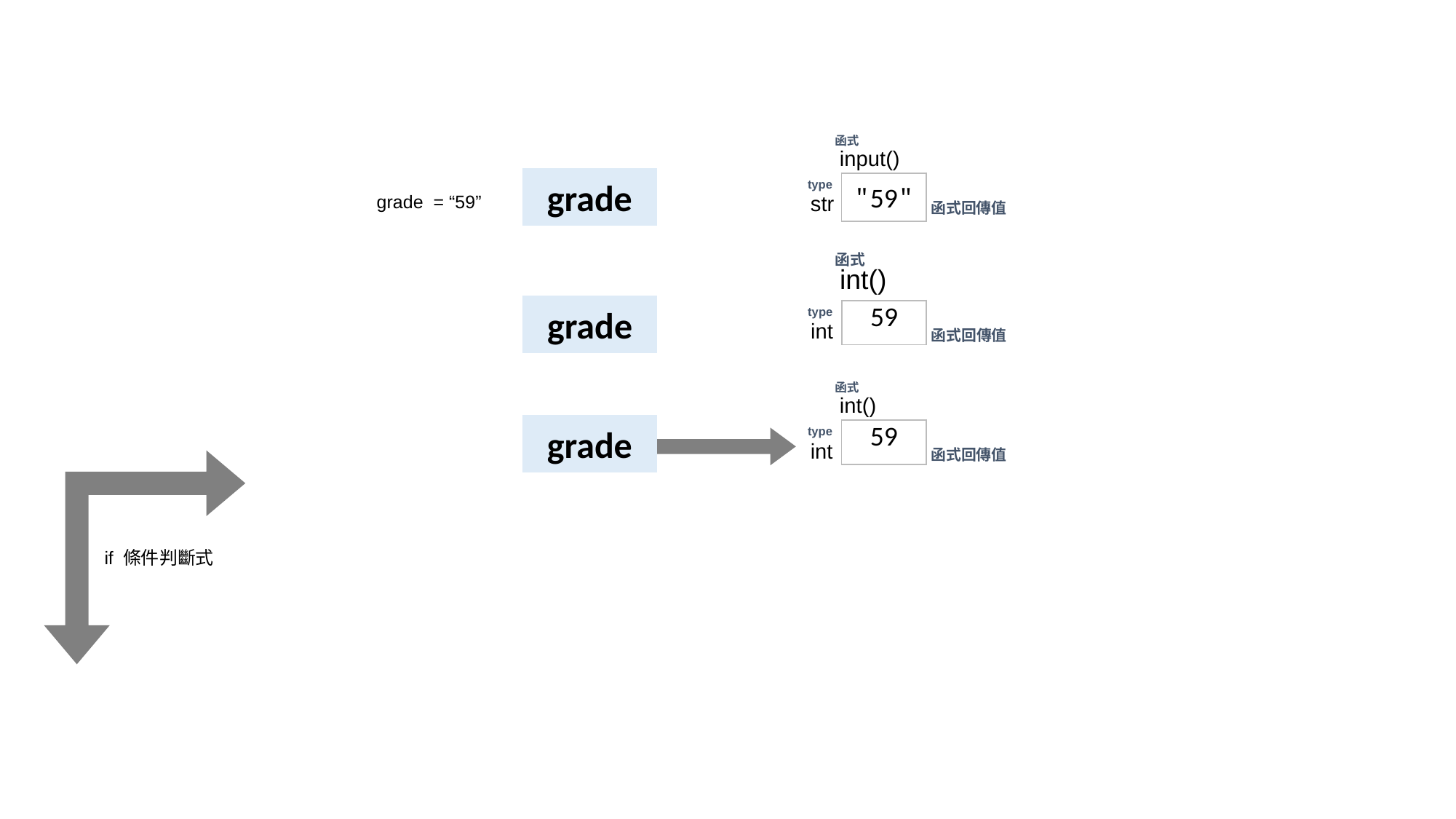

函式
input()
grade
type
str
| "59" |
| --- |
grade  = “59”
函式回傳值
函式
int()
grade
type
int
| 59 |
| --- |
函式回傳值
函式
int()
grade
type
int
| 59 |
| --- |

函式回傳值

if 條件判斷式